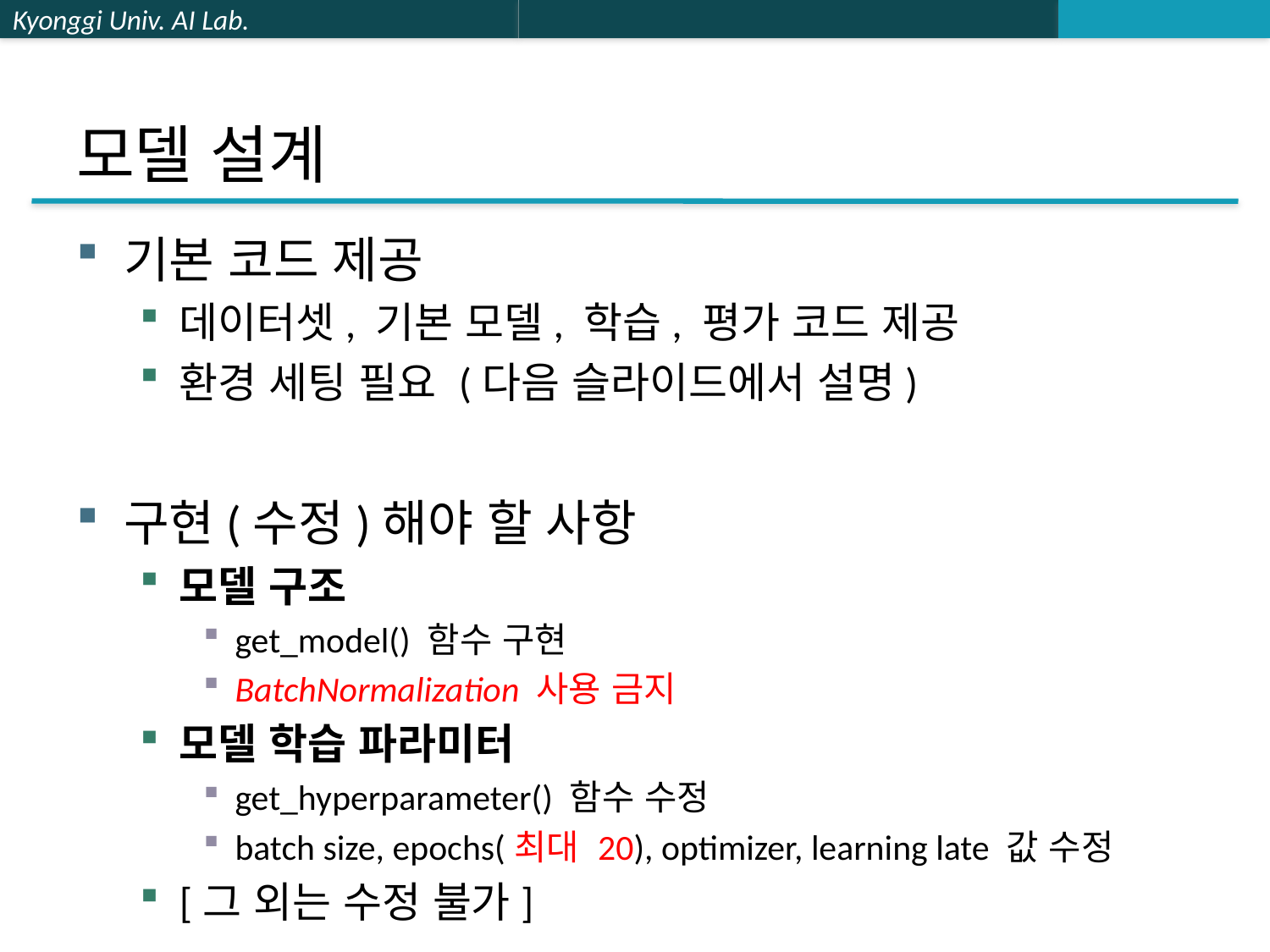

# 모델 설계
기본 코드 제공
데이터셋, 기본 모델, 학습, 평가 코드 제공
환경 세팅 필요 (다음 슬라이드에서 설명)

구현(수정)해야 할 사항
모델 구조
get_model() 함수 구현
BatchNormalization 사용 금지
모델 학습 파라미터
get_hyperparameter() 함수 수정
batch size, epochs(최대 20), optimizer, learning late 값 수정
[그 외는 수정 불가]